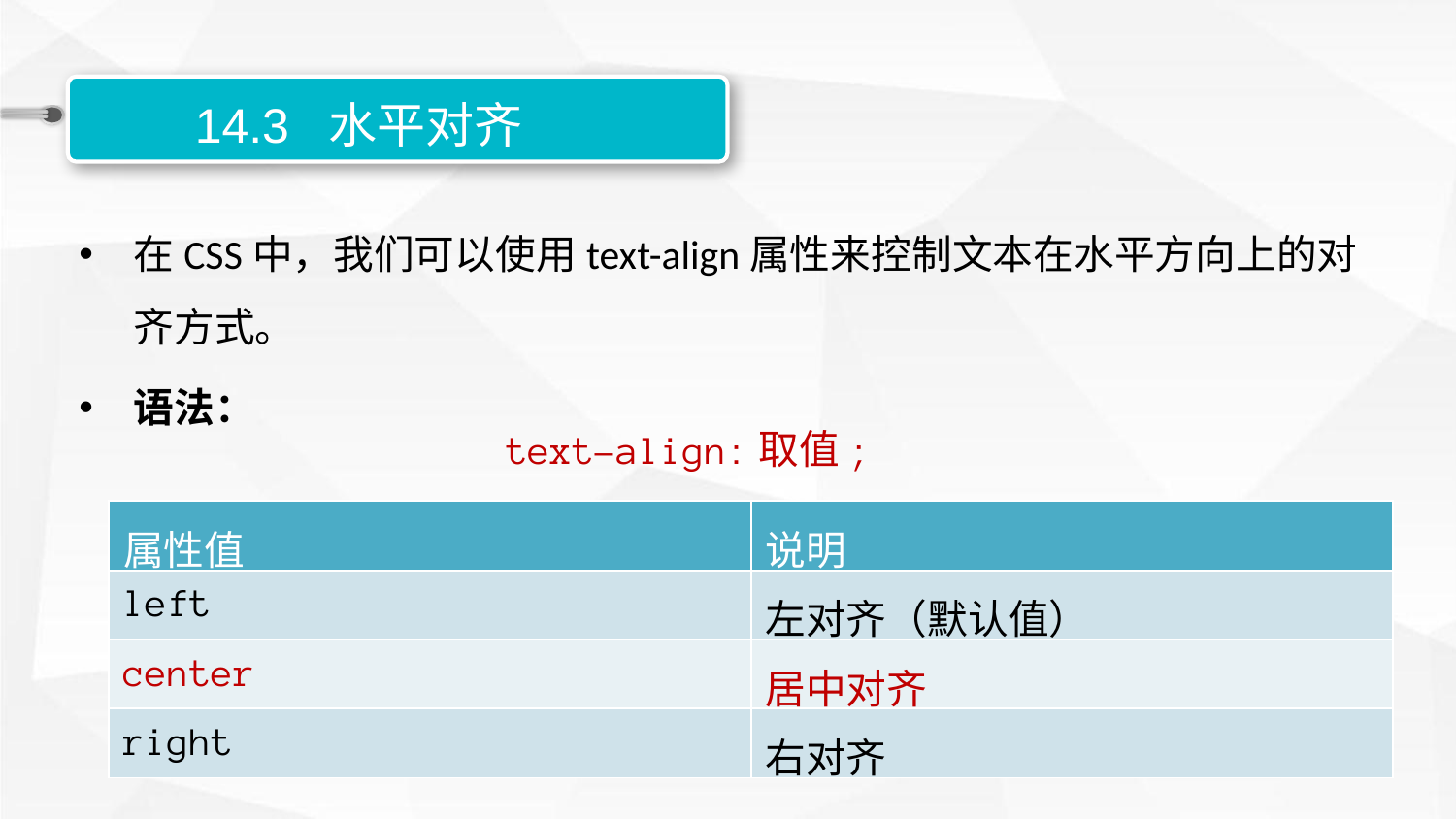

14.3  水平对齐

在CSS中，我们可以使用text-align属性来控制文本在水平方向上的对齐方式。
语法：
text-align:取值;
| 属性值 | 说明 |
| --- | --- |
| left | 左对齐（默认值） |
| center | 居中对齐 |
| right | 右对齐 |